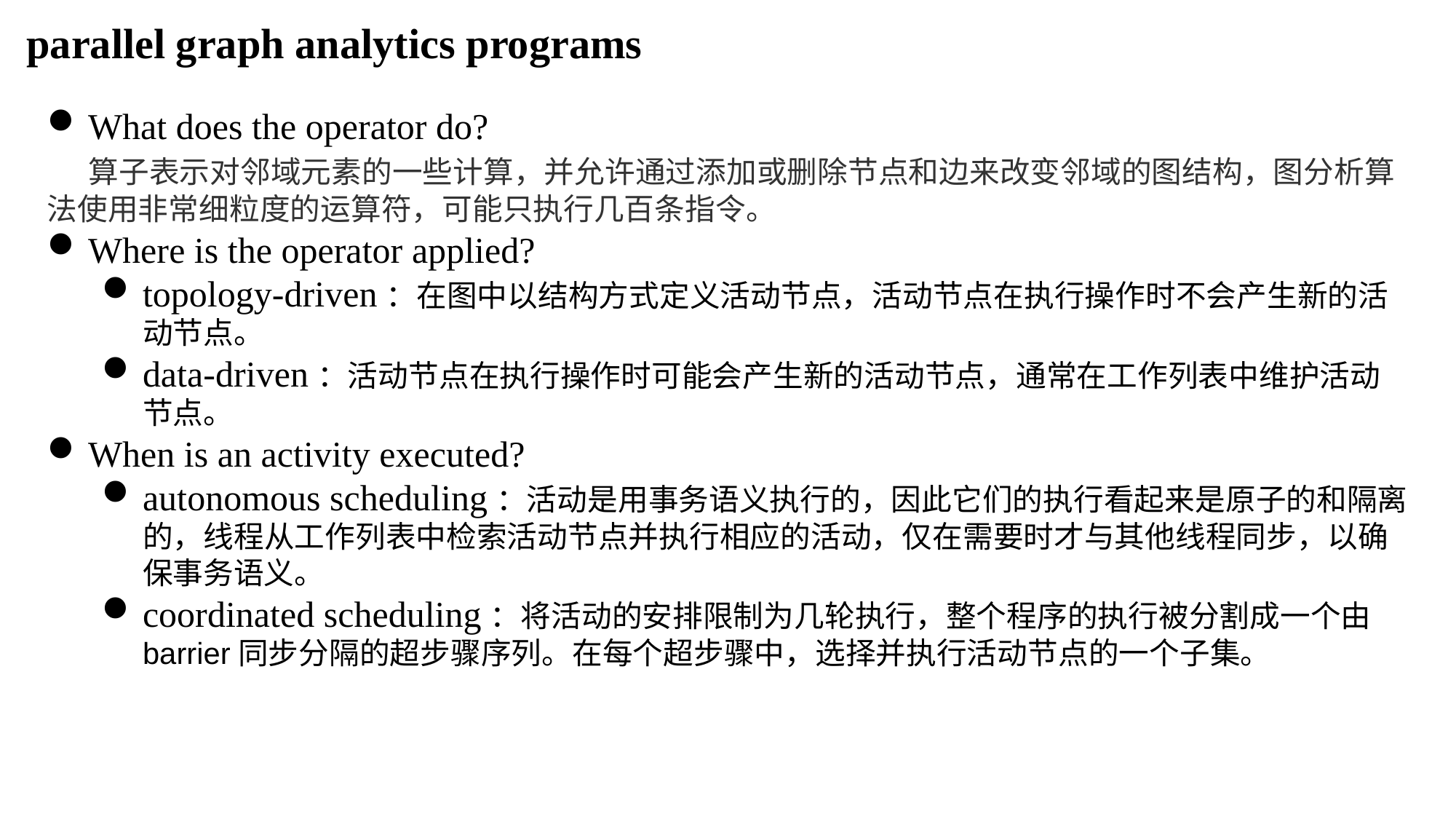

parallel graph analytics programs
What does the operator do?
    算子表示对邻域元素的一些计算，并允许通过添加或删除节点和边来改变邻域的图结构，图分析算法使用非常细粒度的运算符，可能只执行几百条指令。
Where is the operator applied?
topology-driven：在图中以结构方式定义活动节点，活动节点在执行操作时不会产生新的活动节点。
data-driven：活动节点在执行操作时可能会产生新的活动节点，通常在工作列表中维护活动节点。
When is an activity executed?
autonomous scheduling：活动是用事务语义执行的，因此它们的执行看起来是原子的和隔离的，线程从工作列表中检索活动节点并执行相应的活动，仅在需要时才与其他线程同步，以确保事务语义。
coordinated scheduling：将活动的安排限制为几轮执行，整个程序的执行被分割成一个由barrier同步分隔的超步骤序列。在每个超步骤中，选择并执行活动节点的一个子集。